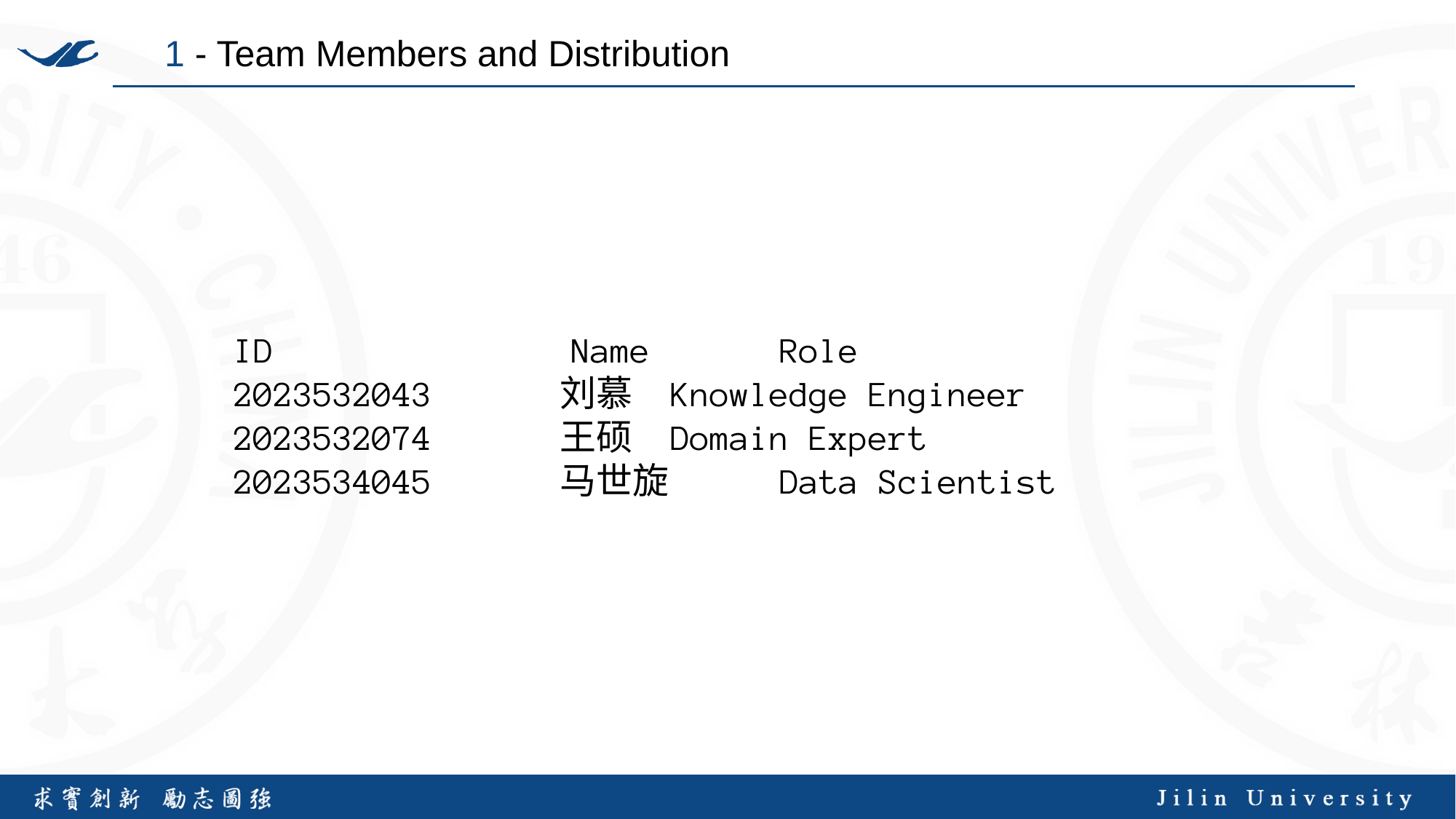

1 - Team Members and Distribution
ID   		      Name 		Role
2023532043      刘慕   	Knowledge Engineer
2023532074      王硕   	Domain Expert
2023534045      马世旋 	Data Scientist